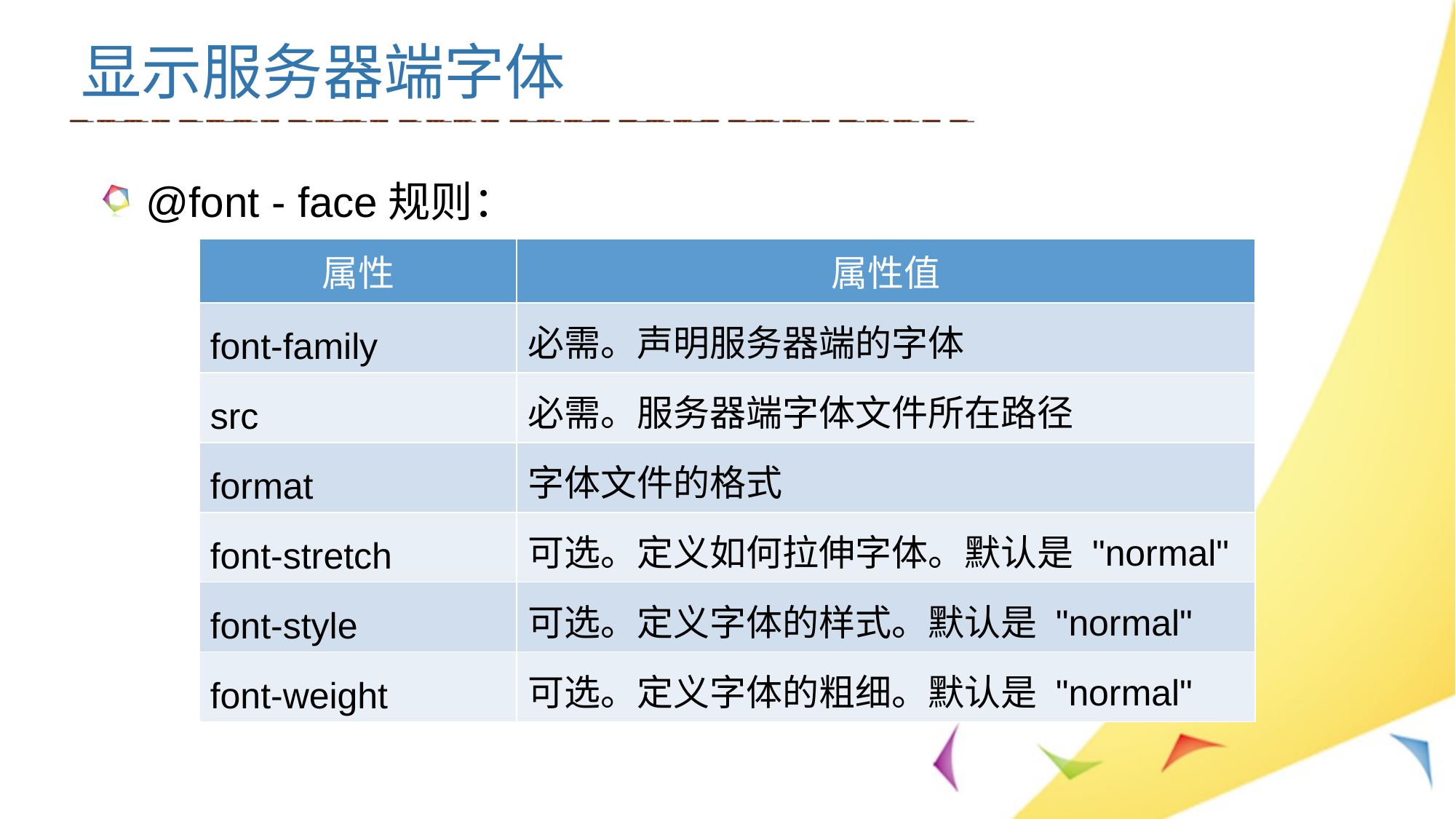

显示服务器端字体
@font - face规则：

| 属性 | 属性值 |
| --- | --- |
| font-family | 必需。声明服务器端的字体 |
| src | 必需。服务器端字体文件所在路径 |
| format | 字体文件的格式 |
| font-stretch | 可选。定义如何拉伸字体。默认是 "normal" |
| font-style | 可选。定义字体的样式。默认是 "normal" |
| font-weight | 可选。定义字体的粗细。默认是 "normal" |